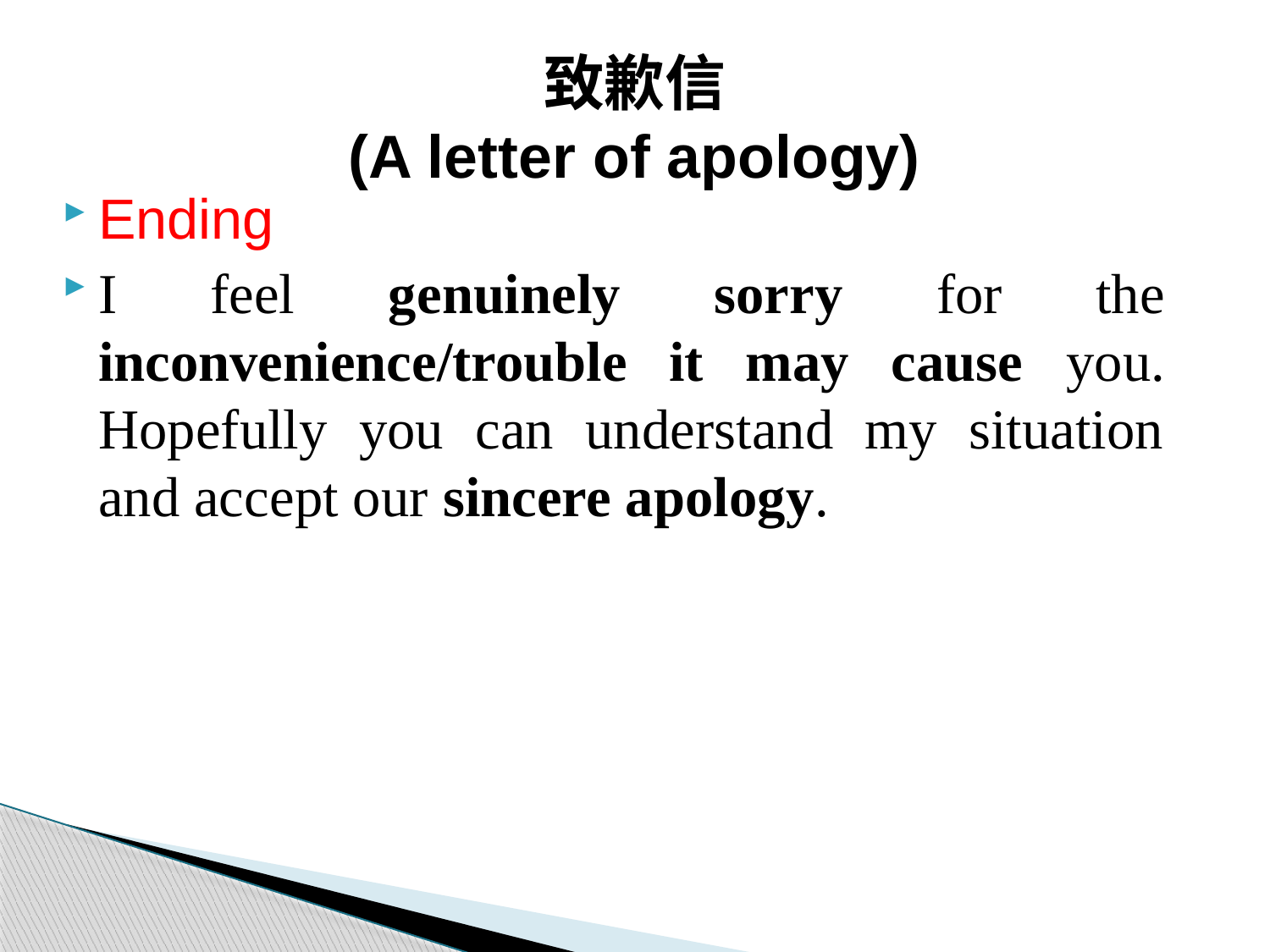

# 致歉信 (A letter of apology)
Ending
I feel genuinely sorry for the inconvenience/trouble it may cause you. Hopefully you can understand my situation and accept our sincere apology.